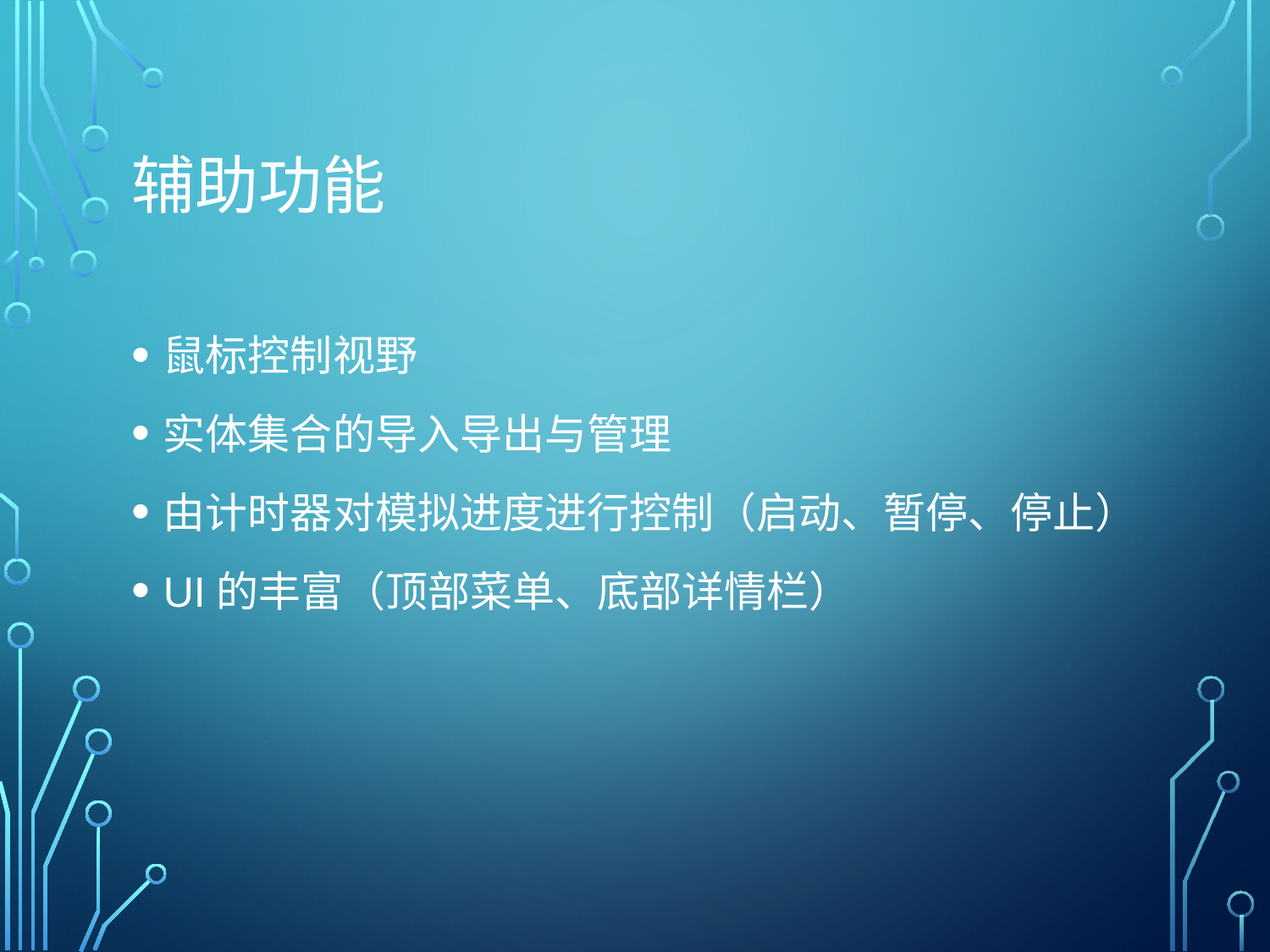

# 辅助功能
鼠标控制视野
实体集合的导入导出与管理
由计时器对模拟进度进行控制（启动、暂停、停止）
UI的丰富（顶部菜单、底部详情栏）